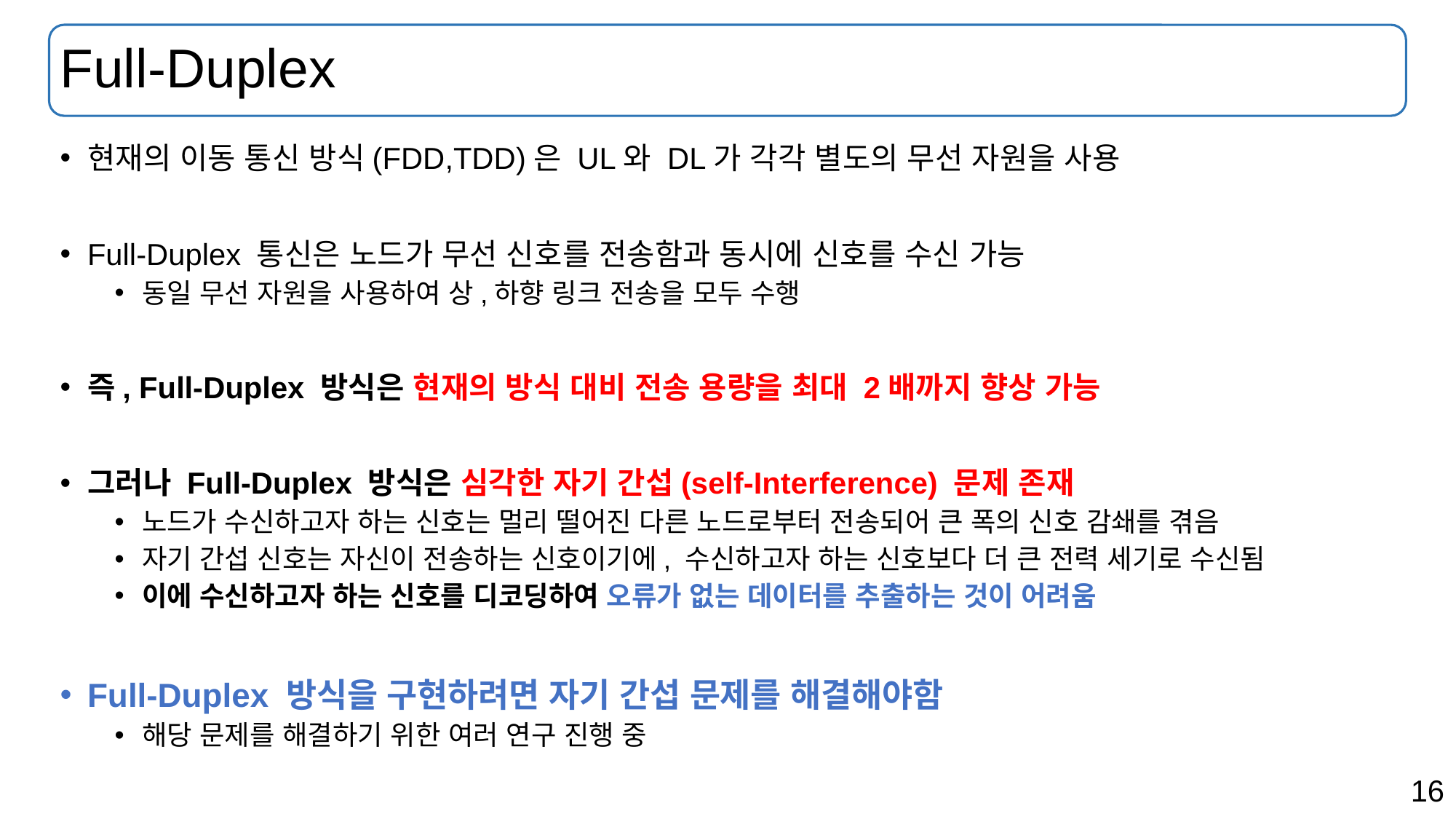

# Full-Duplex
현재의 이동 통신 방식(FDD,TDD)은 UL와 DL가 각각 별도의 무선 자원을 사용

Full-Duplex 통신은 노드가 무선 신호를 전송함과 동시에 신호를 수신 가능
동일 무선 자원을 사용하여 상,하향 링크 전송을 모두 수행

즉, Full-Duplex 방식은 현재의 방식 대비 전송 용량을 최대 2배까지 향상 가능

그러나 Full-Duplex 방식은 심각한 자기 간섭(self-Interference) 문제 존재
노드가 수신하고자 하는 신호는 멀리 떨어진 다른 노드로부터 전송되어 큰 폭의 신호 감쇄를 겪음
자기 간섭 신호는 자신이 전송하는 신호이기에, 수신하고자 하는 신호보다 더 큰 전력 세기로 수신됨
이에 수신하고자 하는 신호를 디코딩하여 오류가 없는 데이터를 추출하는 것이 어려움

Full-Duplex 방식을 구현하려면 자기 간섭 문제를 해결해야함
해당 문제를 해결하기 위한 여러 연구 진행 중